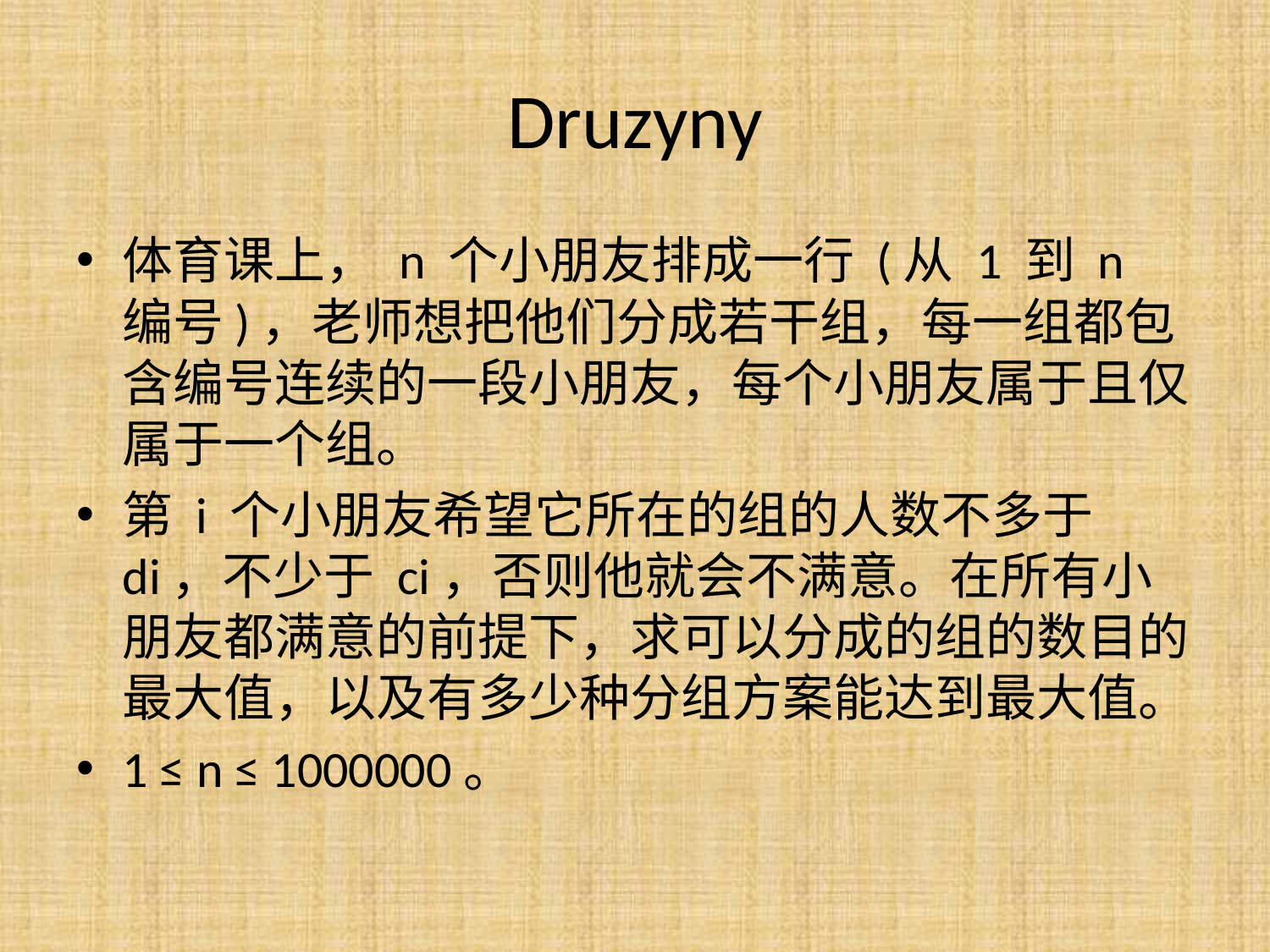

# Druzyny
体育课上， n 个小朋友排成一行 (从 1 到 n 编号)，老师想把他们分成若干组，每一组都包含编号连续的一段小朋友，每个小朋友属于且仅属于一个组。
第 i 个小朋友希望它所在的组的人数不多于 di，不少于 ci，否则他就会不满意。在所有小朋友都满意的前提下，求可以分成的组的数目的最大值，以及有多少种分组方案能达到最大值。
1 ≤ n ≤ 1000000。